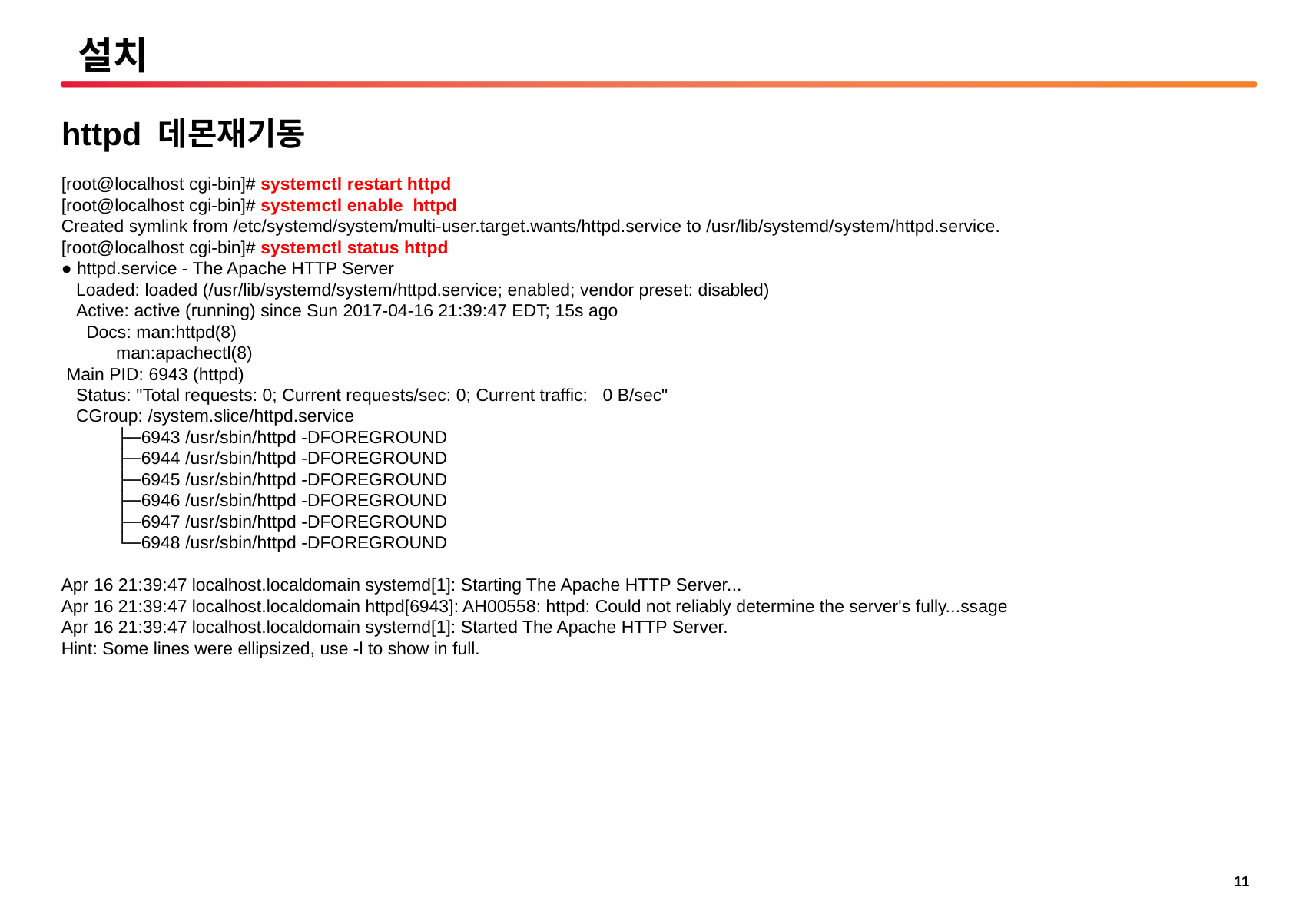

# 설치

httpd 데몬재기동
[root@localhost cgi-bin]# systemctl restart httpd
[root@localhost cgi-bin]# systemctl enable  httpd
Created symlink from /etc/systemd/system/multi-user.target.wants/httpd.service to /usr/lib/systemd/system/httpd.service.
[root@localhost cgi-bin]# systemctl status httpd
● httpd.service - The Apache HTTP Server
   Loaded: loaded (/usr/lib/systemd/system/httpd.service; enabled; vendor preset: disabled)
   Active: active (running) since Sun 2017-04-16 21:39:47 EDT; 15s ago
     Docs: man:httpd(8)
           man:apachectl(8)
 Main PID: 6943 (httpd)
   Status: "Total requests: 0; Current requests/sec: 0; Current traffic:   0 B/sec"
   CGroup: /system.slice/httpd.service
           ├─6943 /usr/sbin/httpd -DFOREGROUND
           ├─6944 /usr/sbin/httpd -DFOREGROUND
           ├─6945 /usr/sbin/httpd -DFOREGROUND
           ├─6946 /usr/sbin/httpd -DFOREGROUND
           ├─6947 /usr/sbin/httpd -DFOREGROUND
           └─6948 /usr/sbin/httpd -DFOREGROUND

Apr 16 21:39:47 localhost.localdomain systemd[1]: Starting The Apache HTTP Server...
Apr 16 21:39:47 localhost.localdomain httpd[6943]: AH00558: httpd: Could not reliably determine the server's fully...ssage
Apr 16 21:39:47 localhost.localdomain systemd[1]: Started The Apache HTTP Server.
Hint: Some lines were ellipsized, use -l to show in full.